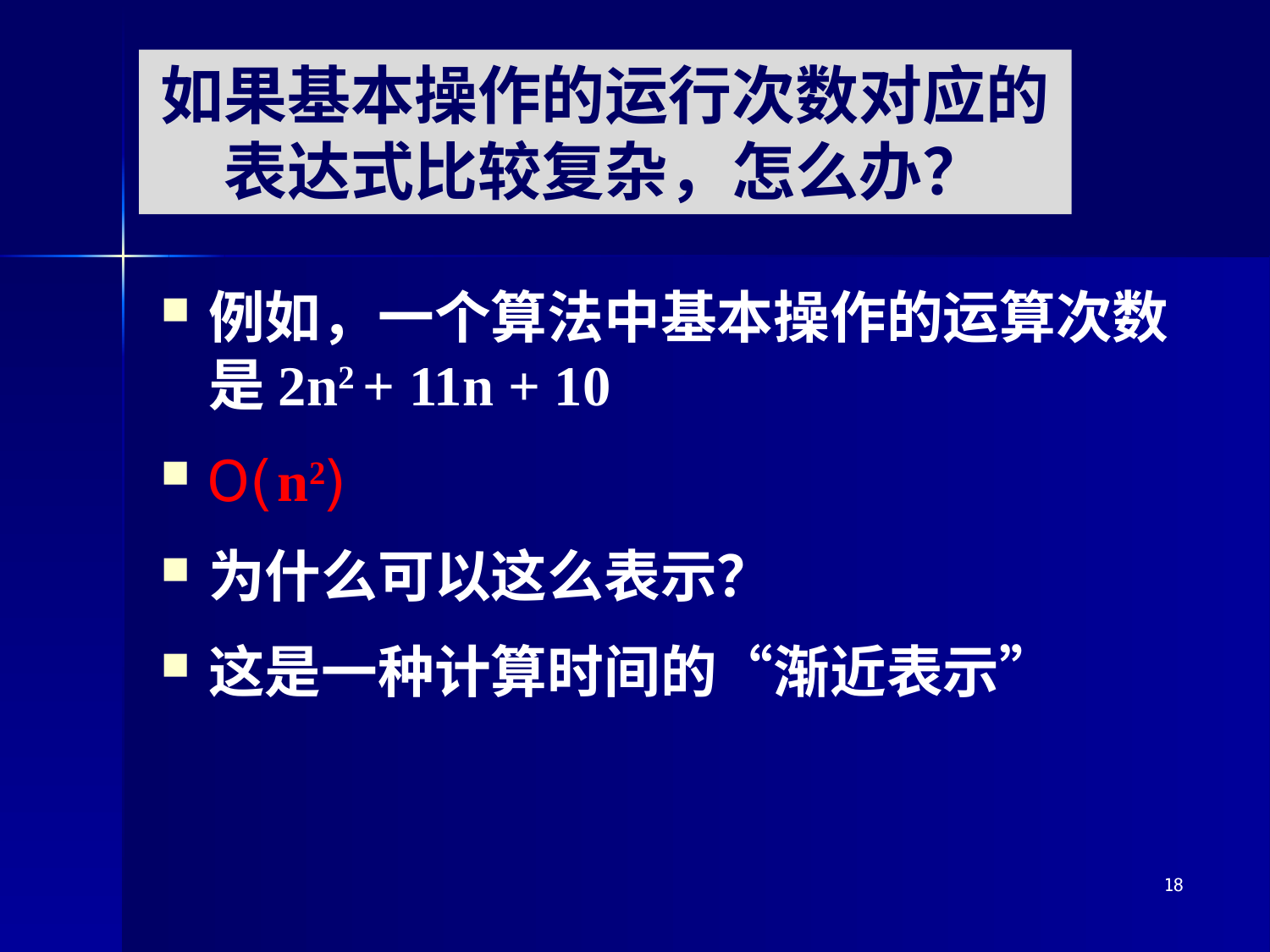

如果基本操作的运行次数对应的表达式比较复杂，怎么办？
例如，一个算法中基本操作的运算次数是2n2 + 11n + 10
O(n2)
为什么可以这么表示？
这是一种计算时间的“渐近表示”

18